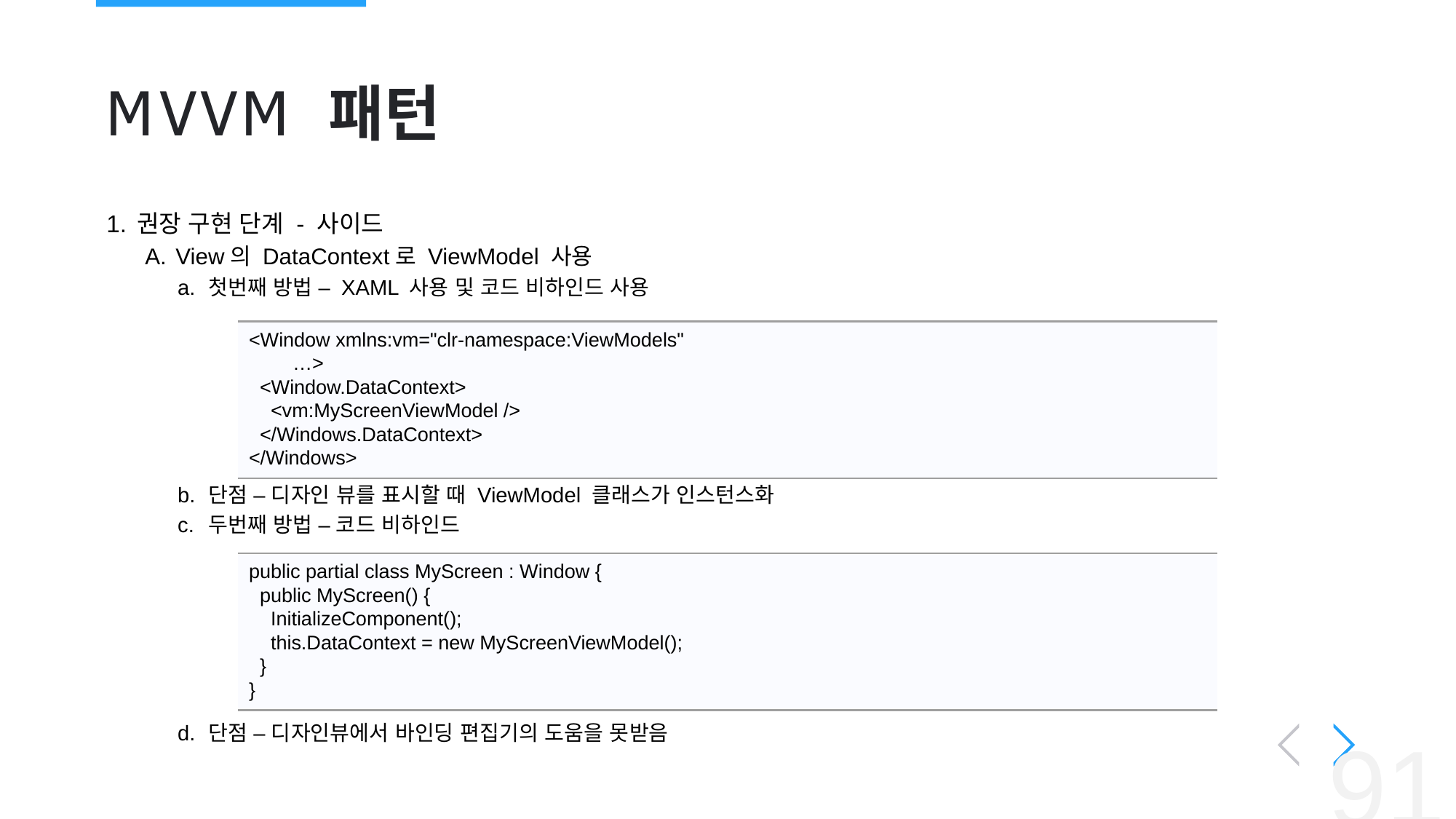

# MVVM 패턴
권장 구현 단계 - 사이드
View의 DataContext로 ViewModel 사용
첫번째 방법 – XAML 사용 및 코드 비하인드 사용

단점 – 디자인 뷰를 표시할 때 ViewModel 클래스가 인스턴스화
두번째 방법 – 코드 비하인드

단점 – 디자인뷰에서 바인딩 편집기의 도움을 못받음

<Window xmlns:vm="clr-namespace:ViewModels"
        …>
  <Window.DataContext>
    <vm:MyScreenViewModel />
  </Windows.DataContext>
</Windows>
public partial class MyScreen : Window {
  public MyScreen() {
    InitializeComponent();
    this.DataContext = new MyScreenViewModel();
  }
}
91